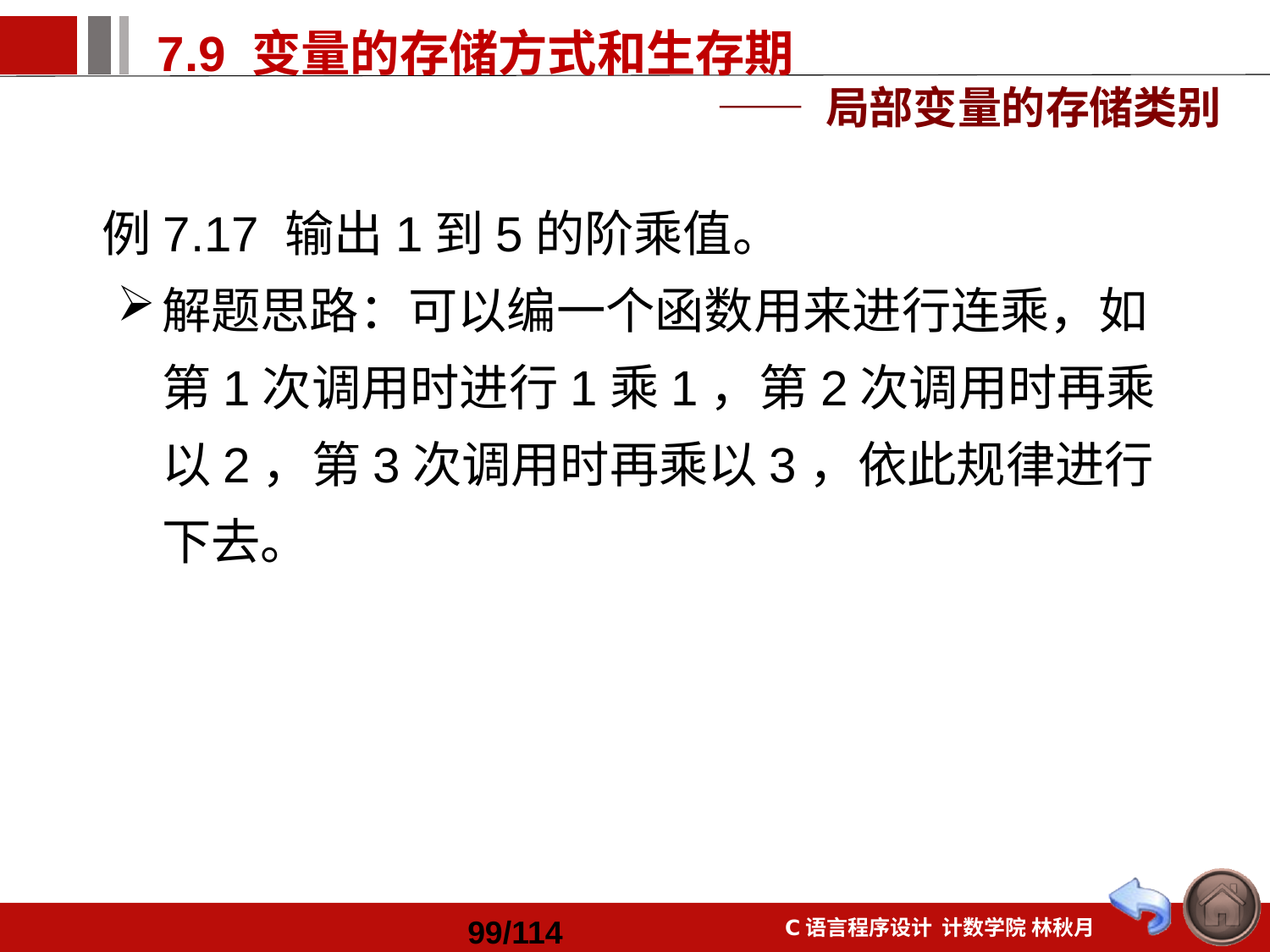

—— 局部变量的存储类别
例7.17 输出1到5的阶乘值。
解题思路：可以编一个函数用来进行连乘，如第1次调用时进行1乘1，第2次调用时再乘以2，第3次调用时再乘以3，依此规律进行下去。